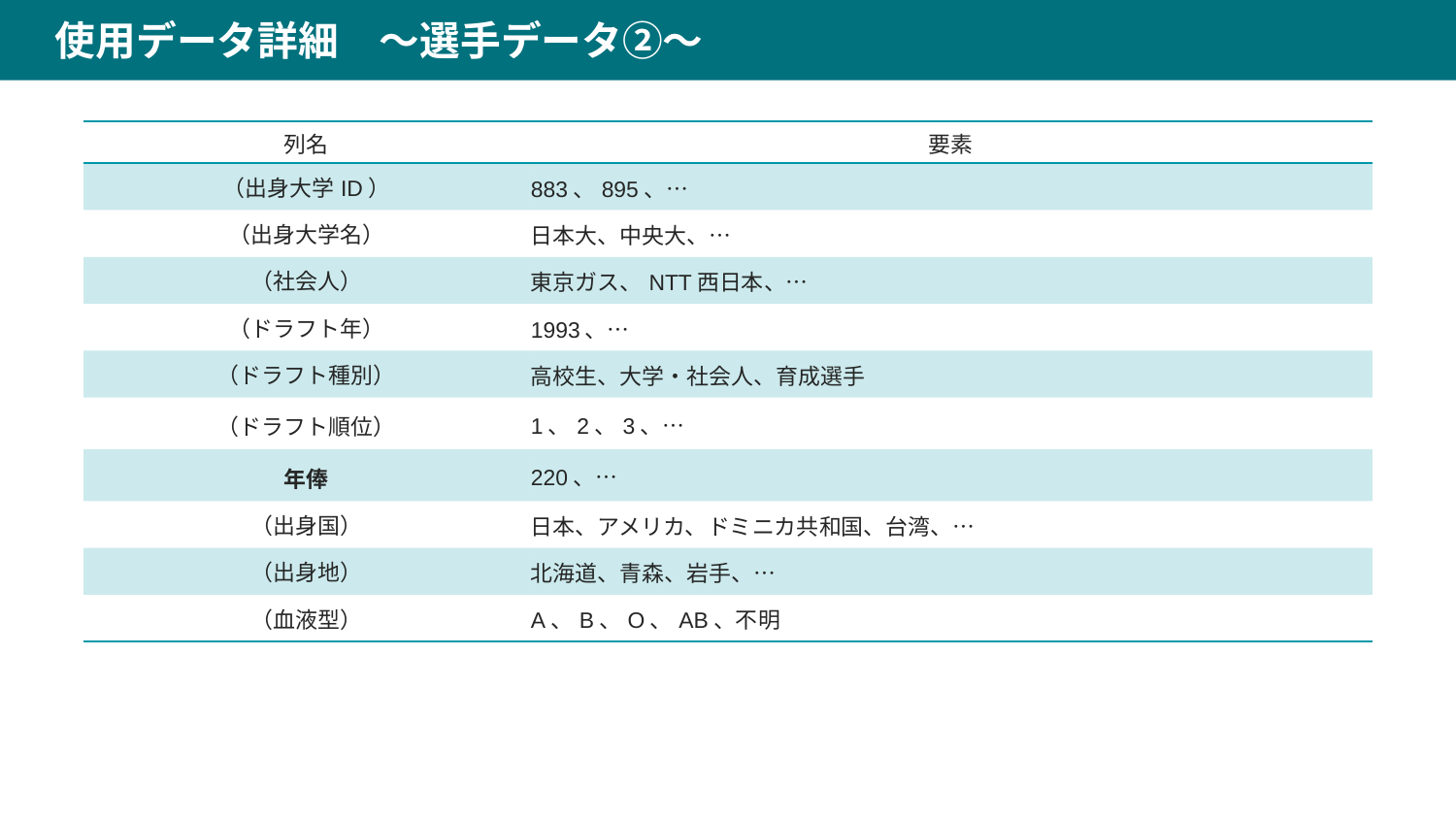

使用データ詳細　〜選手データ②〜
| 列名 | 要素 |
| --- | --- |
| （出身大学ID） | 883、895、… |
| （出身大学名） | 日本大、中央大、… |
| （社会人） | 東京ガス、NTT西日本、… |
| （ドラフト年） | 1993、… |
| （ドラフト種別） | 高校生、大学・社会人、育成選手 |
| （ドラフト順位） | 1、2、3、… |
| 年俸 | 220、… |
| （出身国） | 日本、アメリカ、ドミニカ共和国、台湾、… |
| （出身地） | 北海道、青森、岩手、… |
| （血液型） | A、B、O、AB、不明 |